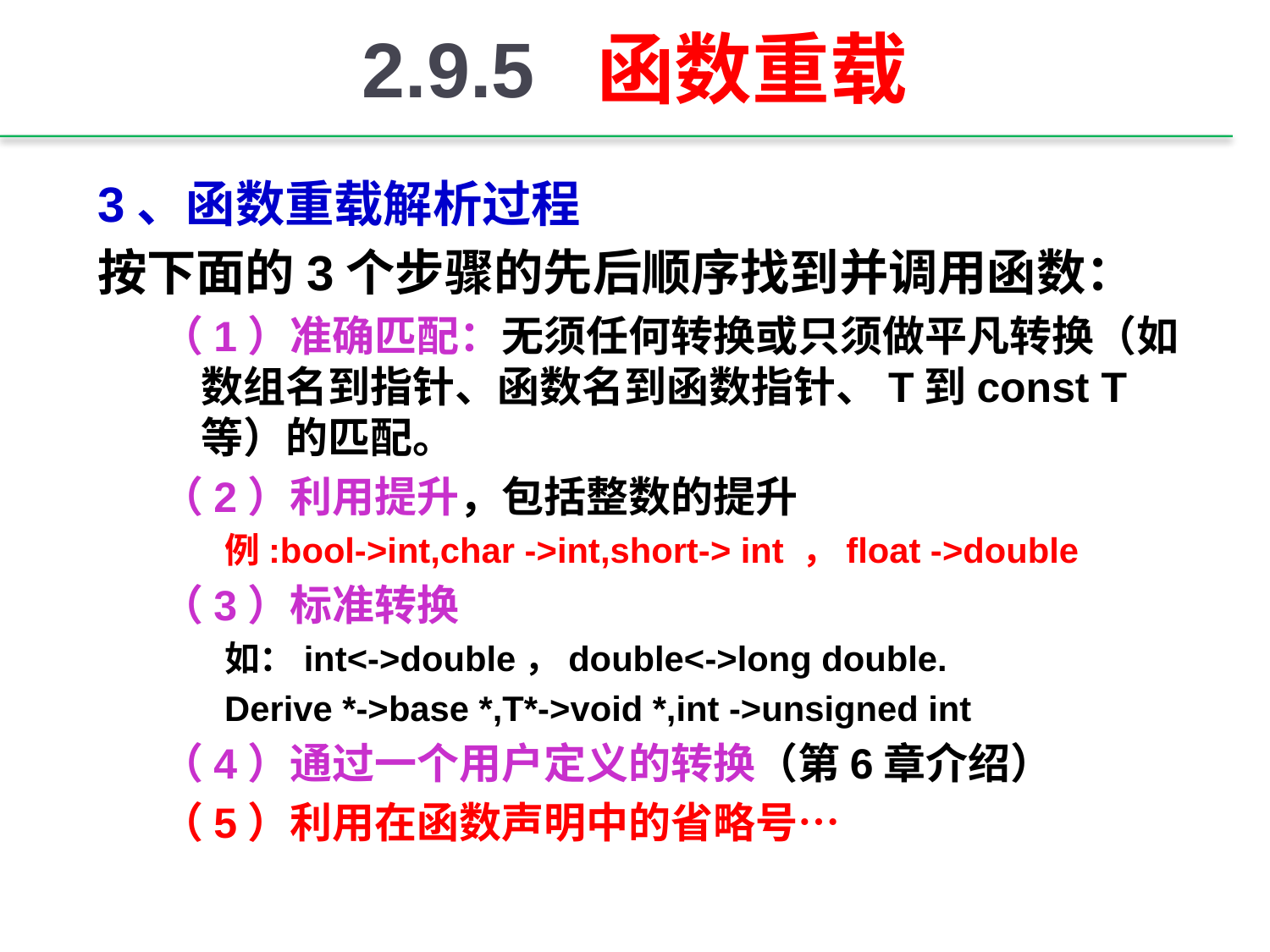

# 2.9.5  函数重载
3、函数重载解析过程
按下面的3个步骤的先后顺序找到并调用函数：
（1）准确匹配：无须任何转换或只须做平凡转换（如数组名到指针、函数名到函数指针、T到const T等）的匹配。
（2）利用提升，包括整数的提升
例:bool->int,char ->int,short-> int ，float ->double
（3）标准转换
如：int<->double，double<->long double.
Derive *->base *,T*->void *,int ->unsigned int
（4）通过一个用户定义的转换（第6章介绍）
（5）利用在函数声明中的省略号…